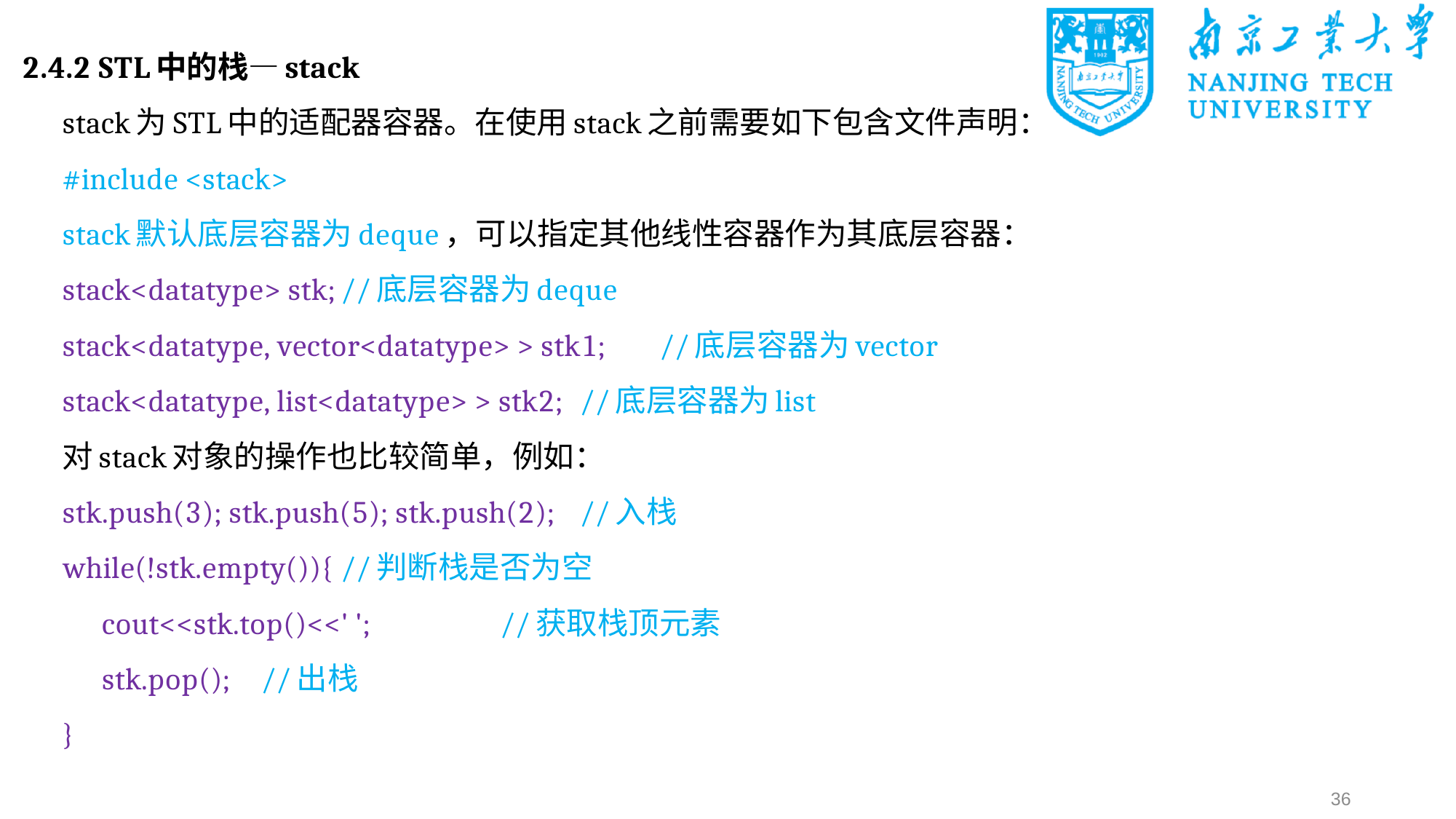

2.4.2 STL中的栈—stack
stack为STL中的适配器容器。在使用stack之前需要如下包含文件声明：
#include <stack>
stack默认底层容器为deque，可以指定其他线性容器作为其底层容器：
stack<datatype> stk;	//底层容器为deque
stack<datatype, vector<datatype> > stk1;	//底层容器为vector
stack<datatype, list<datatype> > stk2;	//底层容器为list
对stack对象的操作也比较简单，例如：
stk.push(3); stk.push(5); stk.push(2);	//入栈
while(!stk.empty()){			//判断栈是否为空
	cout<<stk.top()<<' ';			//获取栈顶元素
	stk.pop();				//出栈
}
36